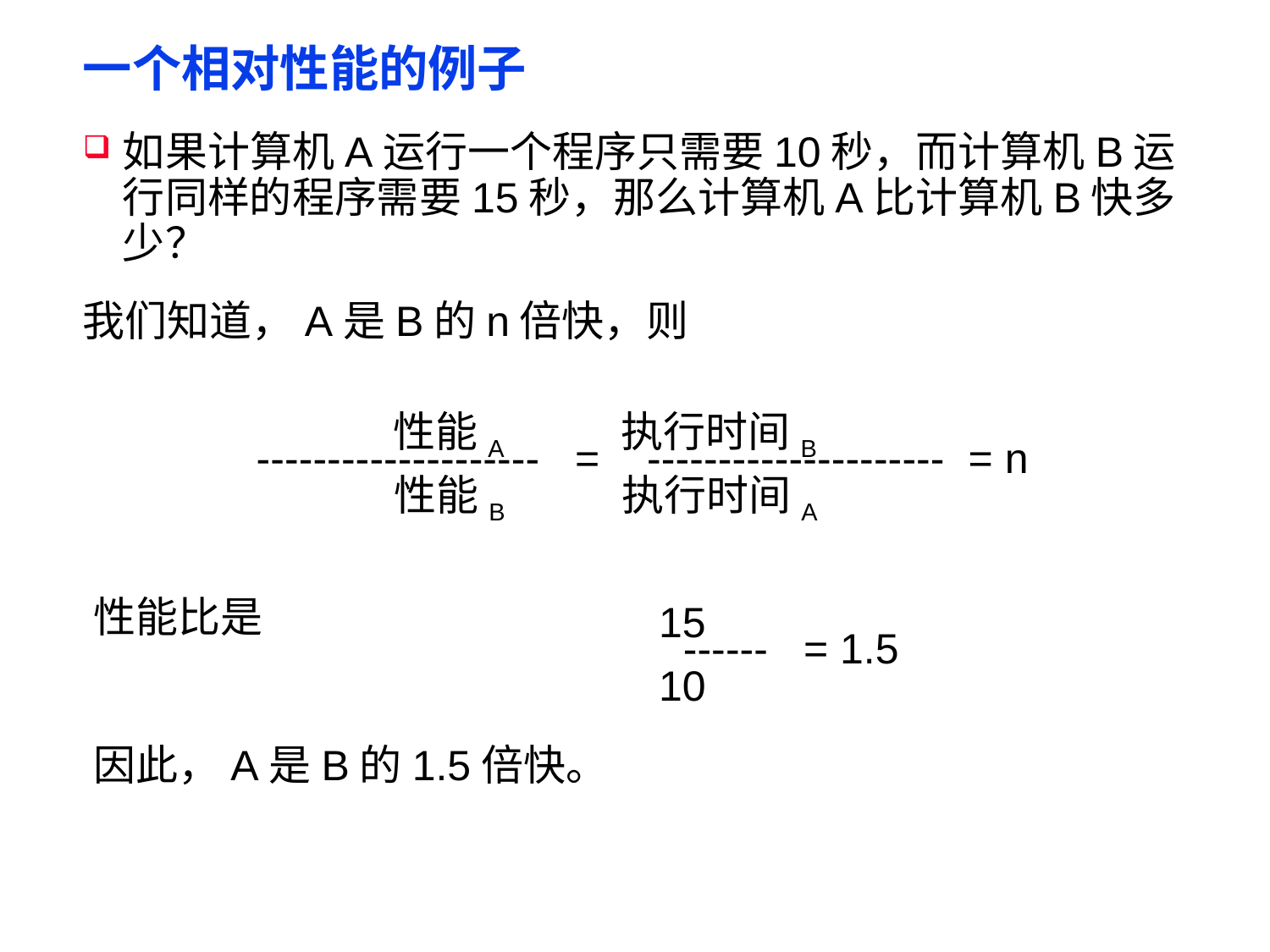

# 一个相对性能的例子
如果计算机A运行一个程序只需要10秒，而计算机B运行同样的程序需要15秒，那么计算机A比计算机B快多少？
我们知道，A是B的n倍快，则
性能A         执行时间B
    --------------------   =    ---------------------  = n
性能B         执行时间A
性能比是
15
         ------   = 1.5
10
因此，A是B的1.5倍快。